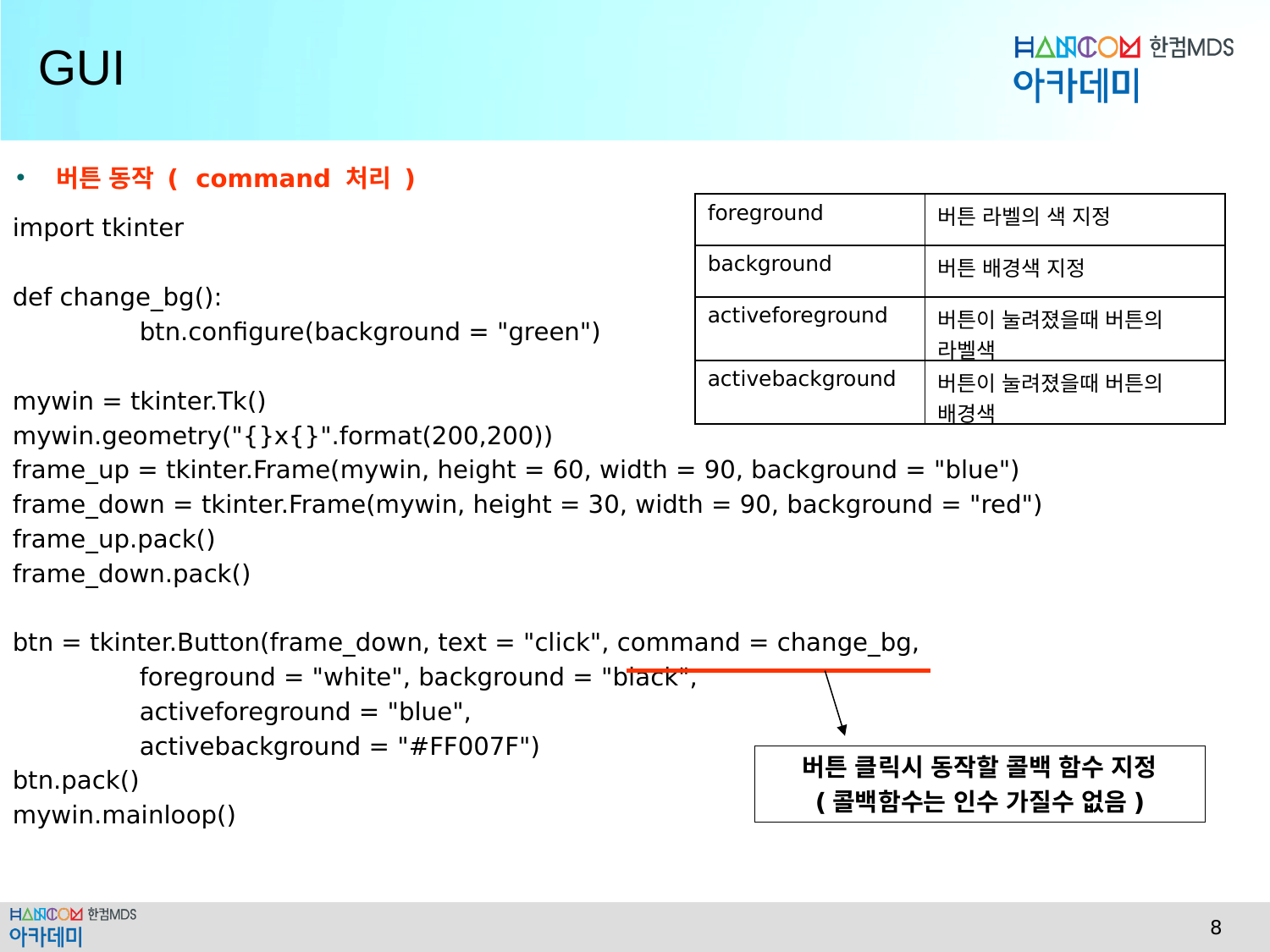

# GUI
버튼 동작 (  command 처리 )
| foreground | 버튼 라벨의 색 지정 |
| --- | --- |
| background | 버튼 배경색 지정 |
| activeforeground | 버튼이 눌려졌을때 버튼의 라벨색 |
| activebackground | 버튼이 눌려졌을때 버튼의 배경색 |
import tkinter

def change_bg():
	btn.configure(background = "green")

mywin = tkinter.Tk()
mywin.geometry("{}x{}".format(200,200))
frame_up = tkinter.Frame(mywin, height = 60, width = 90, background = "blue")
frame_down = tkinter.Frame(mywin, height = 30, width = 90, background = "red")
frame_up.pack()
frame_down.pack()

btn = tkinter.Button(frame_down, text = "click", command = change_bg,
	foreground = "white", background = "black",
	activeforeground = "blue",
	activebackground = "#FF007F")
btn.pack()
mywin.mainloop()
버튼 클릭시 동작할 콜백 함수 지정
(콜백함수는 인수 가질수 없음)
                               8